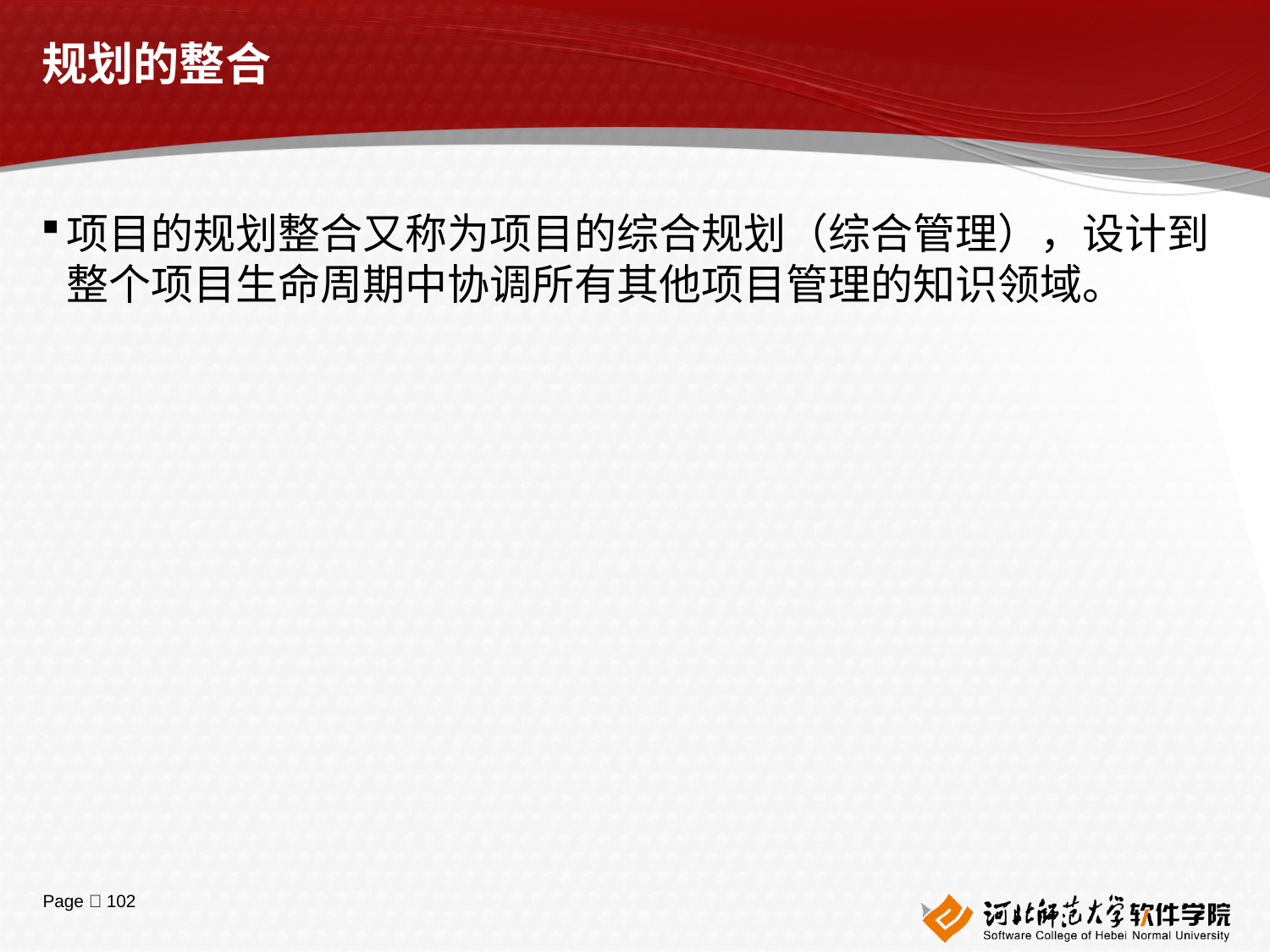

# 规划的整合
项目的规划整合又称为项目的综合规划（综合管理），设计到整个项目生命周期中协调所有其他项目管理的知识领域。